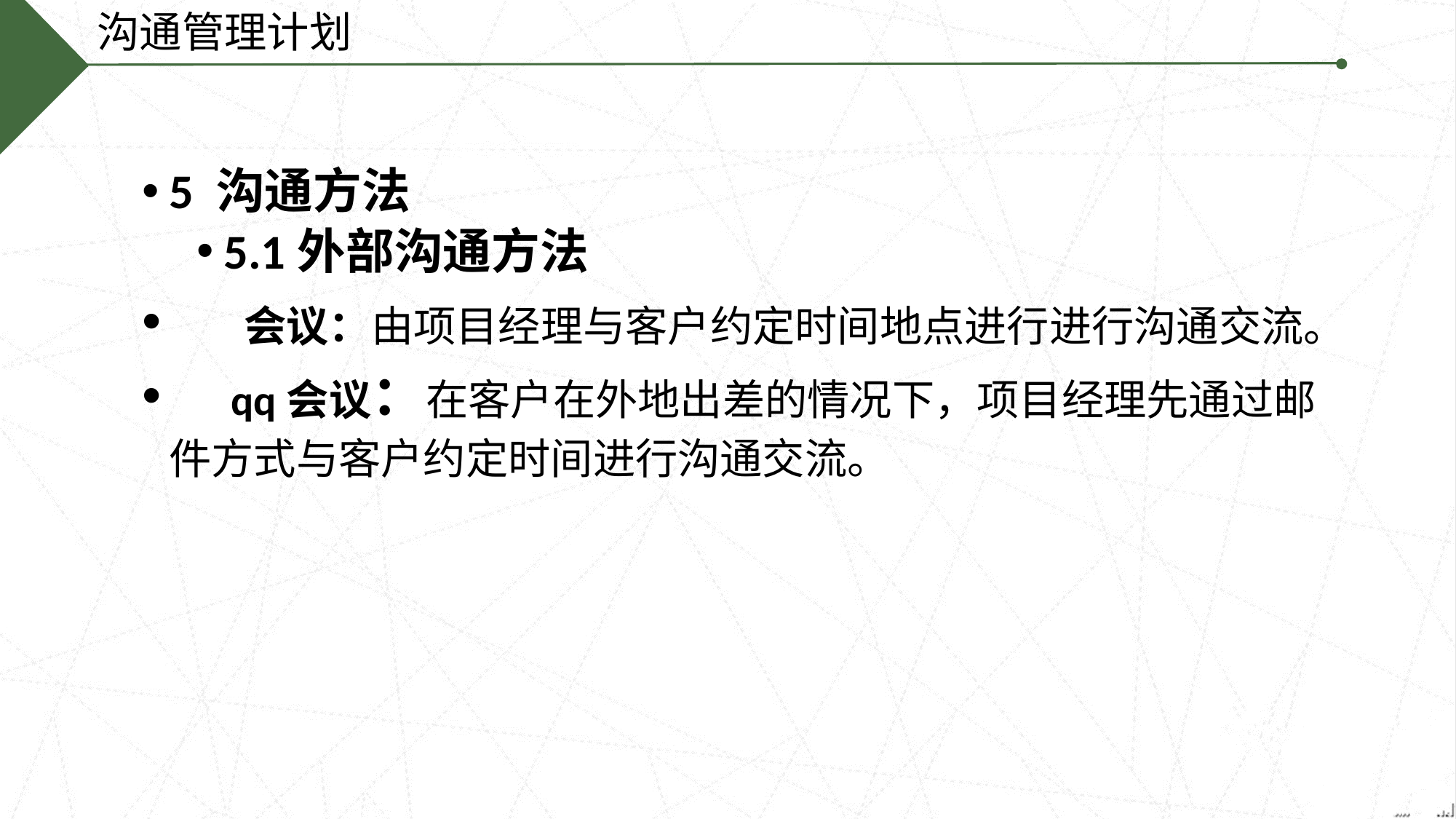

沟通管理计划

5 沟通方法
5.1外部沟通方法
     会议：由项目经理与客户约定时间地点进行进行沟通交流。
     qq会议：在客户在外地出差的情况下，项目经理先通过邮件方式与客户约定时间进行沟通交流。